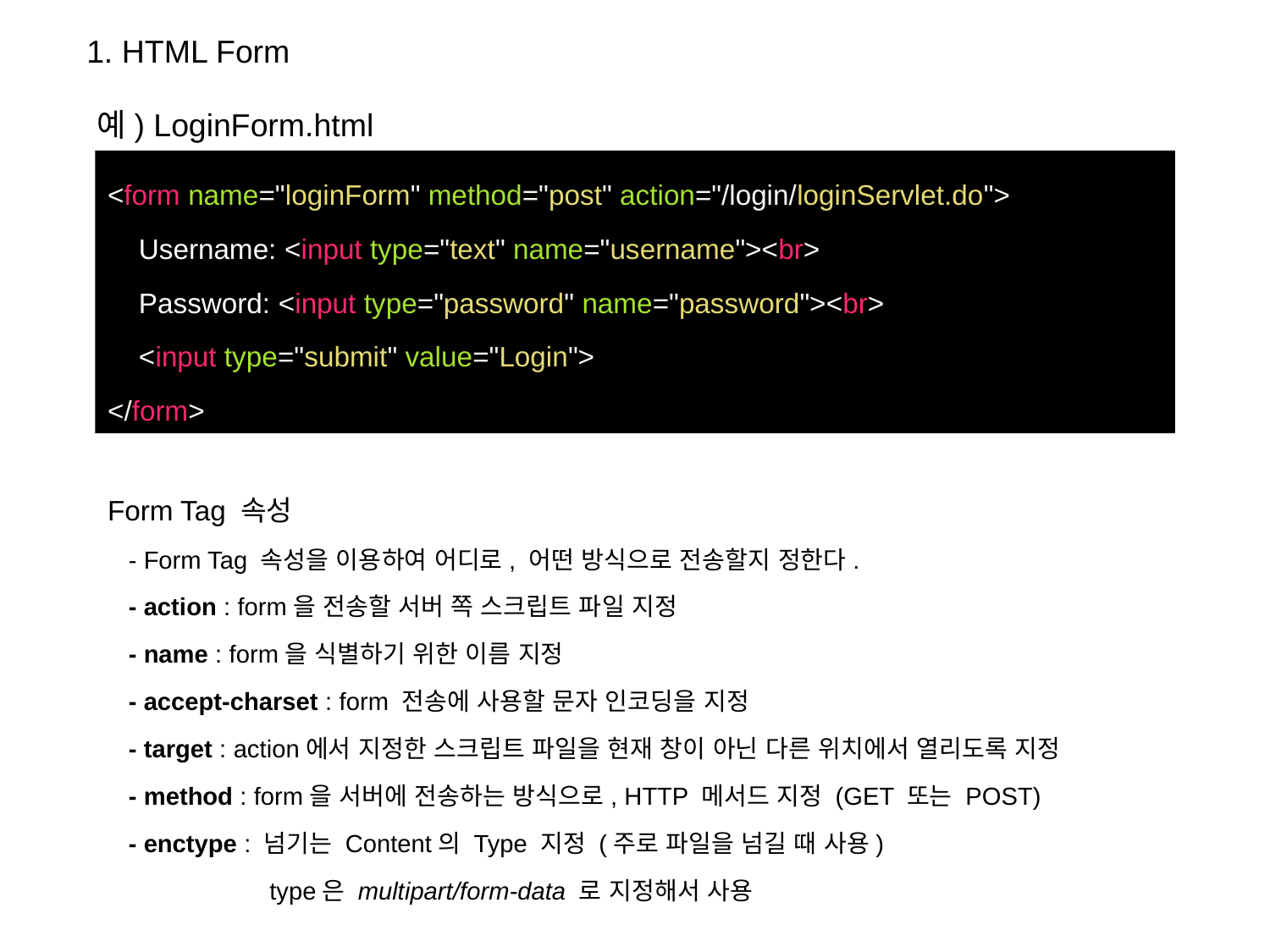

1. HTML Form
예) LoginForm.html
<form name="loginForm" method="post" action="/login/loginServlet.do">
    Username: <input type="text" name="username"><br>
    Password: <input type="password" name="password"><br>
    <input type="submit" value="Login">
</form>
Form Tag 속성
   - Form Tag 속성을 이용하여 어디로, 어떤 방식으로 전송할지 정한다.
   - action : form을 전송할 서버 쪽 스크립트 파일 지정
   - name : form을 식별하기 위한 이름 지정
   - accept-charset : form 전송에 사용할 문자 인코딩을 지정
   - target : action에서 지정한 스크립트 파일을 현재 창이 아닌 다른 위치에서 열리도록 지정
   - method : form을 서버에 전송하는 방식으로, HTTP 메서드 지정 (GET 또는 POST)
   - enctype : 넘기는 Content의 Type 지정 (주로 파일을 넘길 때 사용)
	     type은 multipart/form-data 로 지정해서 사용